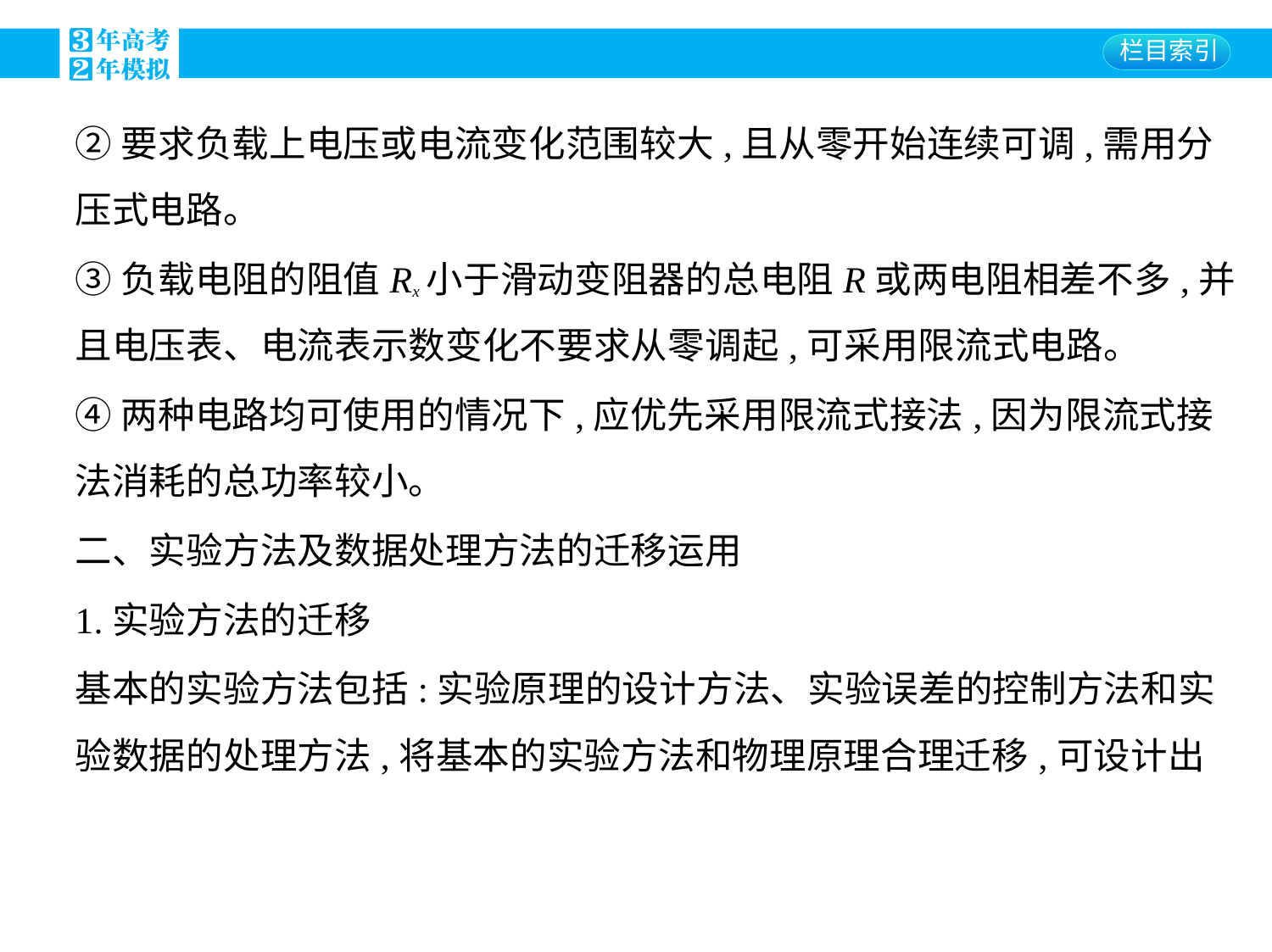

②要求负载上电压或电流变化范围较大,且从零开始连续可调,需用分
压式电路。
③负载电阻的阻值Rx小于滑动变阻器的总电阻R或两电阻相差不多,并
且电压表、电流表示数变化不要求从零调起,可采用限流式电路。
④两种电路均可使用的情况下,应优先采用限流式接法,因为限流式接
法消耗的总功率较小。
二、实验方法及数据处理方法的迁移运用
1.实验方法的迁移
基本的实验方法包括:实验原理的设计方法、实验误差的控制方法和实
验数据的处理方法,将基本的实验方法和物理原理合理迁移,可设计出